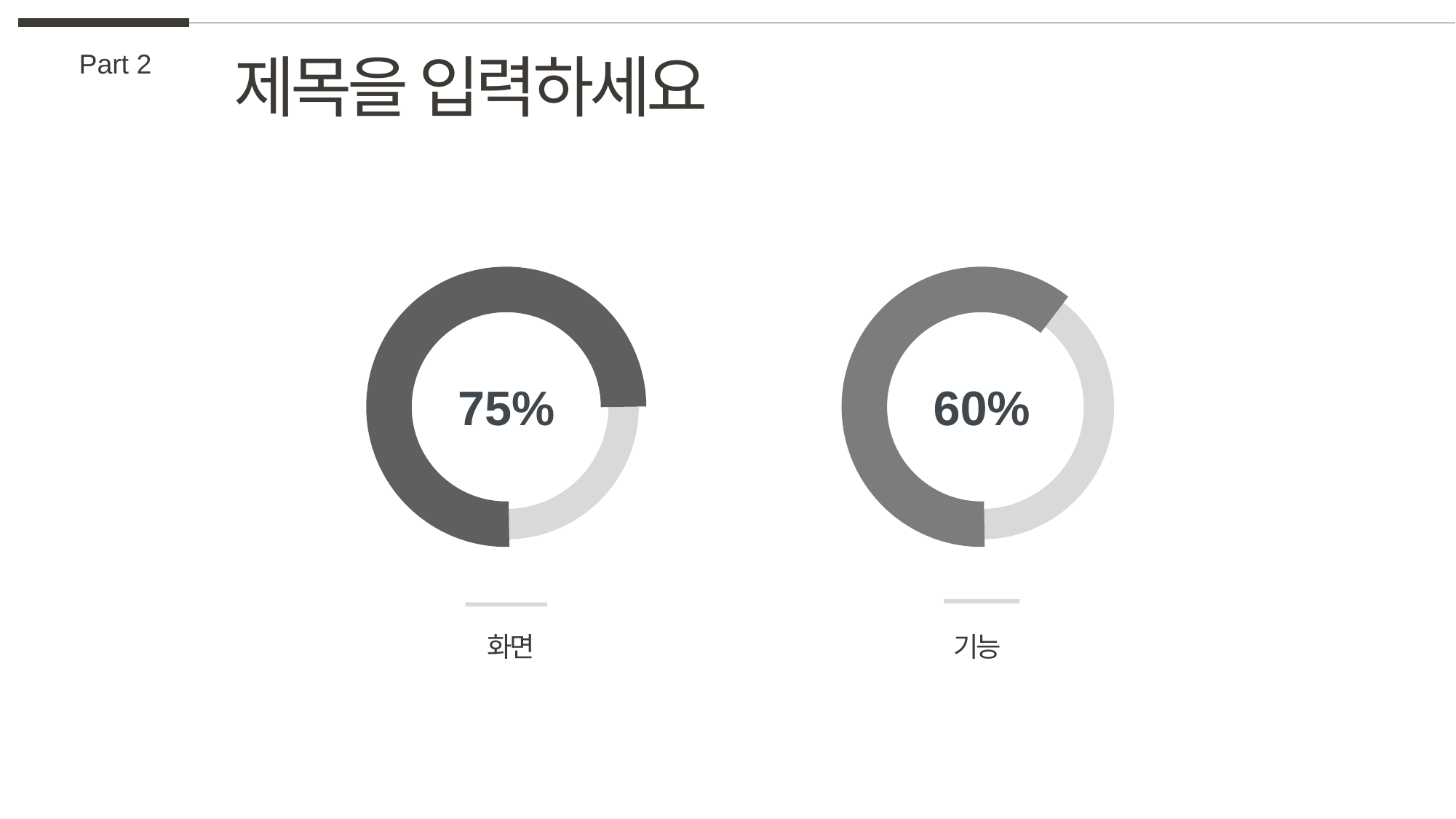

제목을 입력하세요
Part 2

75%
60%

화면
기능